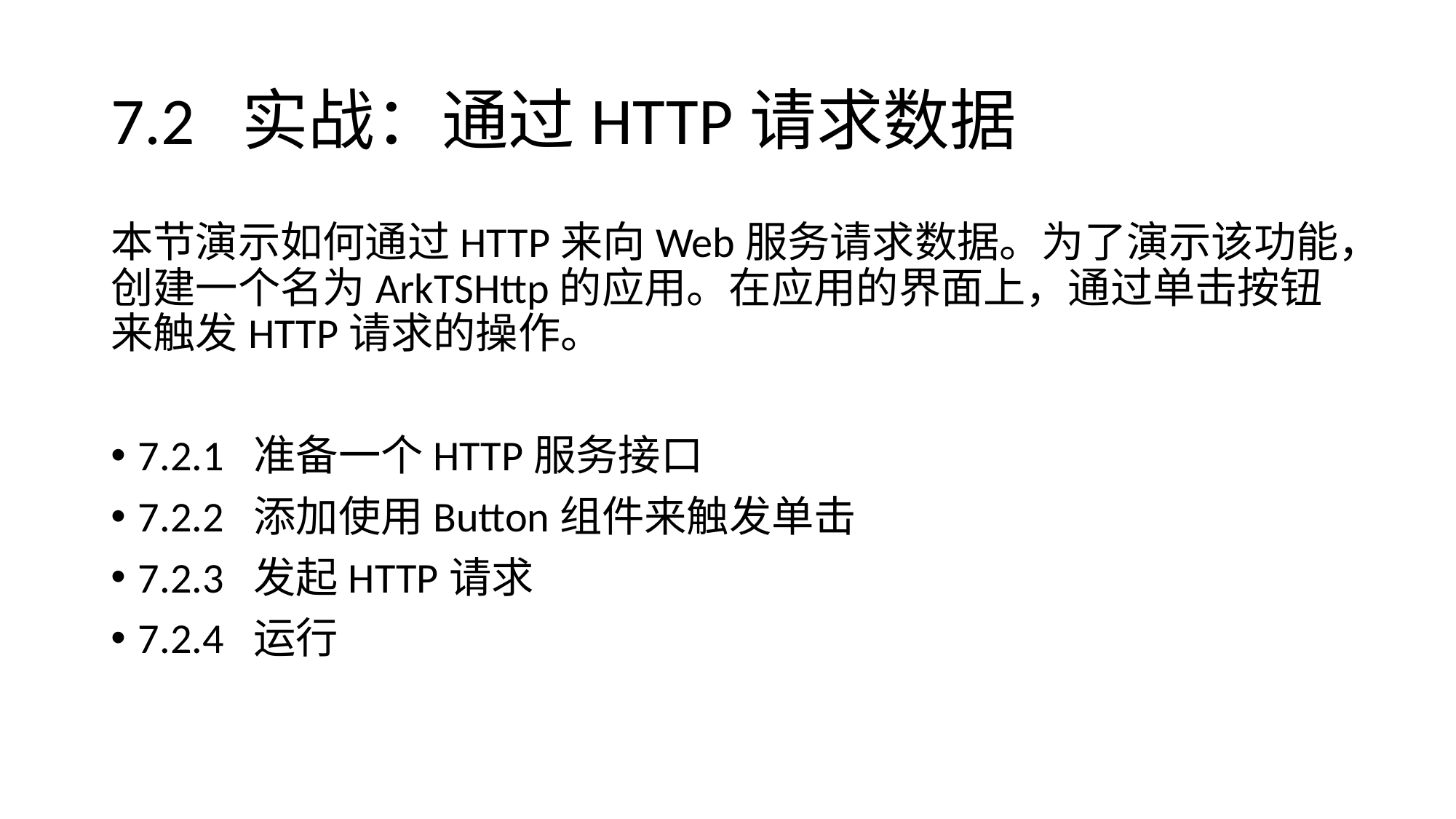

# 7.2  实战：通过HTTP请求数据
本节演示如何通过HTTP来向Web服务请求数据。为了演示该功能，创建一个名为ArkTSHttp的应用。在应用的界面上，通过单击按钮来触发HTTP请求的操作。

7.2.1  准备一个HTTP服务接口
7.2.2  添加使用Button组件来触发单击
7.2.3  发起HTTP请求
7.2.4  运行